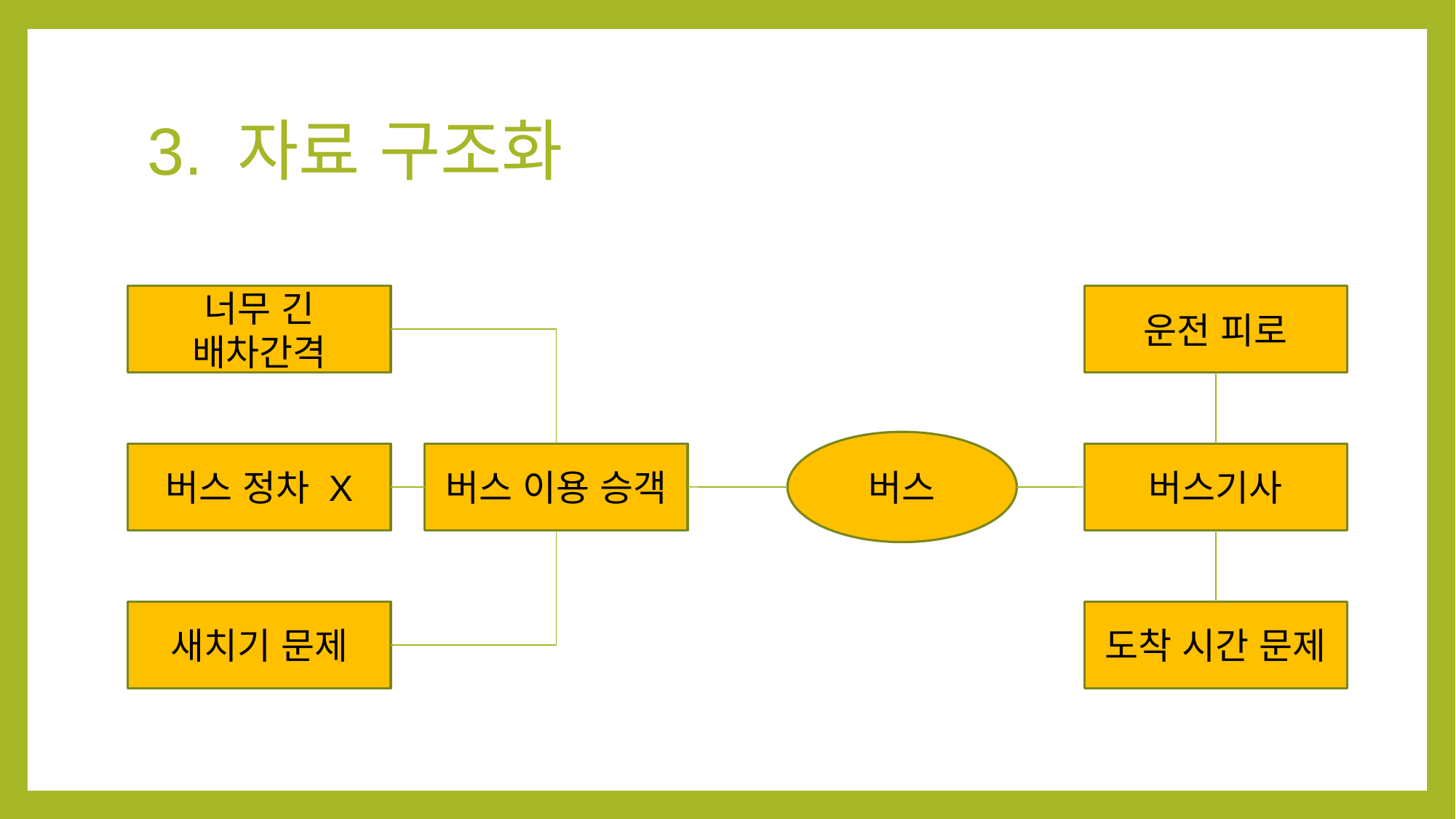

# 3. 자료 구조화
너무 긴 배차간격
운전 피로
버스
버스 정차 X
버스 이용 승객
버스기사
도착 시간 문제
새치기 문제